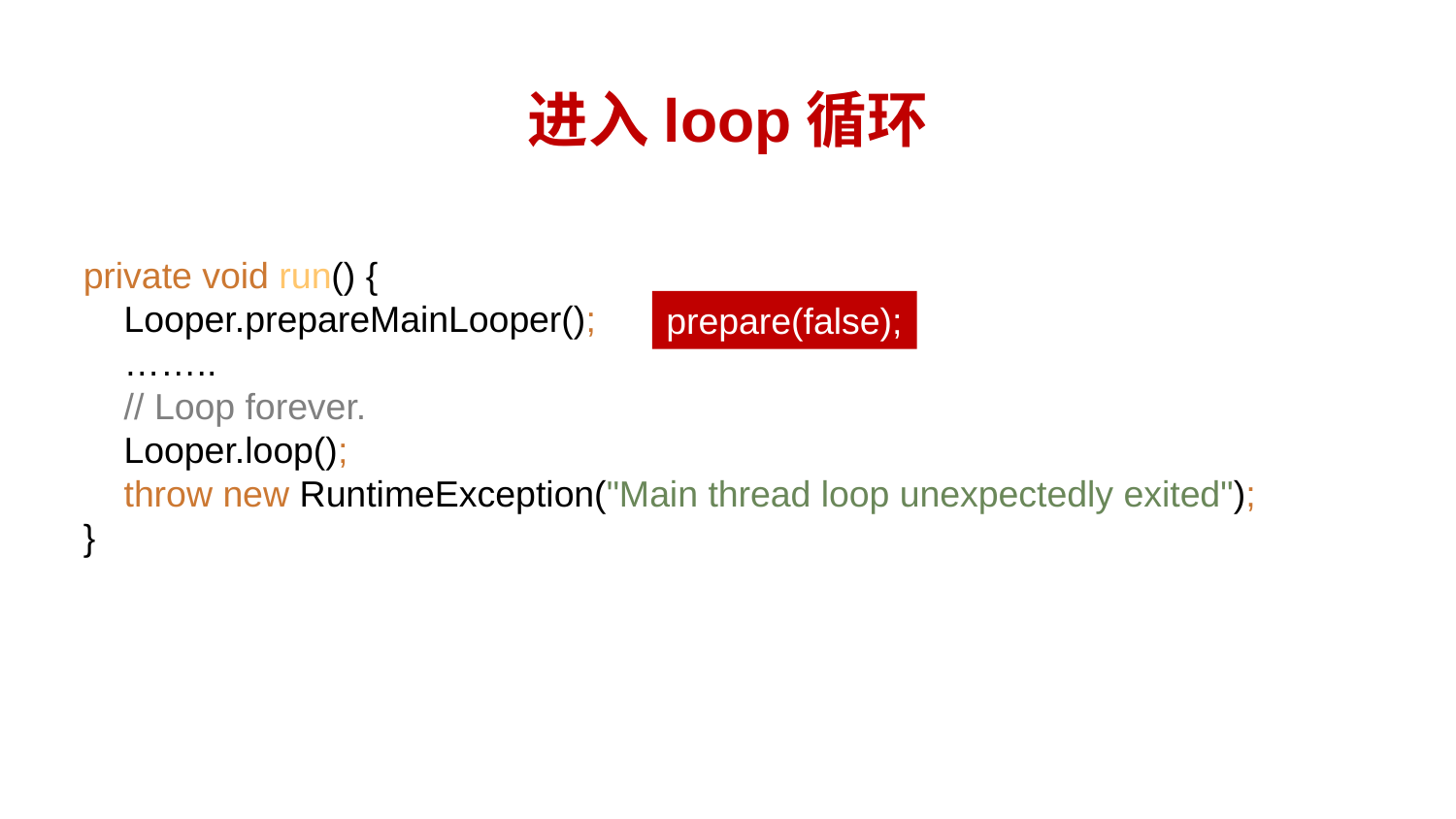

# 进入loop循环
private void run() {
    Looper.prepareMainLooper();
    ……..
    // Loop forever.
    Looper.loop();
    throw new RuntimeException("Main thread loop unexpectedly exited");
}
prepare(false);